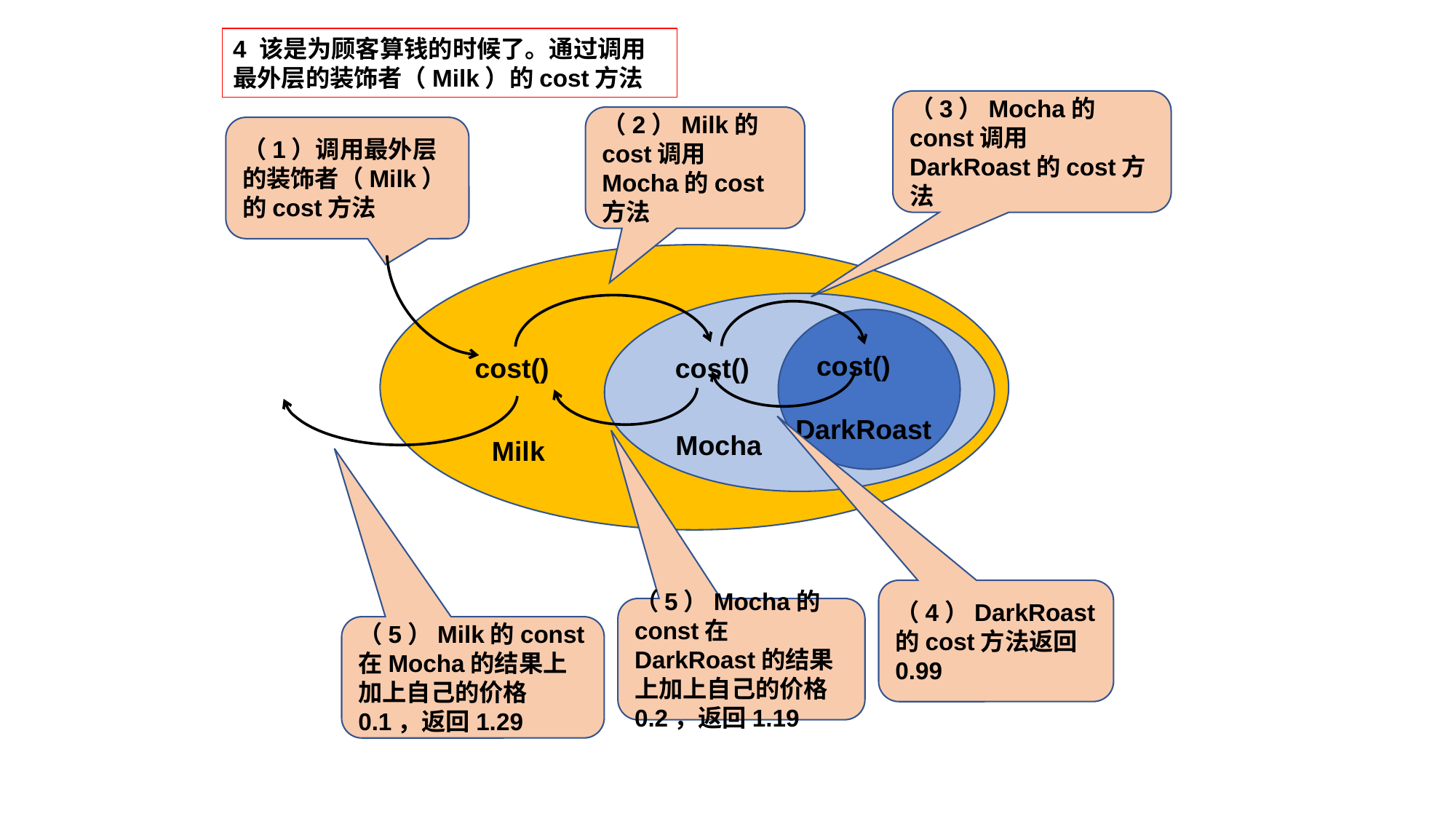

4 该是为顾客算钱的时候了。通过调用最外层的装饰者（Milk）的cost方法
（3）Mocha的const调用DarkRoast的cost方法
（2）Milk的cost调用Mocha的cost方法
（1）调用最外层的装饰者（Milk）的cost方法

cost()
DarkRoast
cost()
Mocha
cost()
Milk

（4）DarkRoast的cost方法返回0.99
（5）Mocha的const在DarkRoast的结果上加上自己的价格0.2，返回1.19
（5）Milk的const在Mocha的结果上加上自己的价格0.1，返回1.29
177